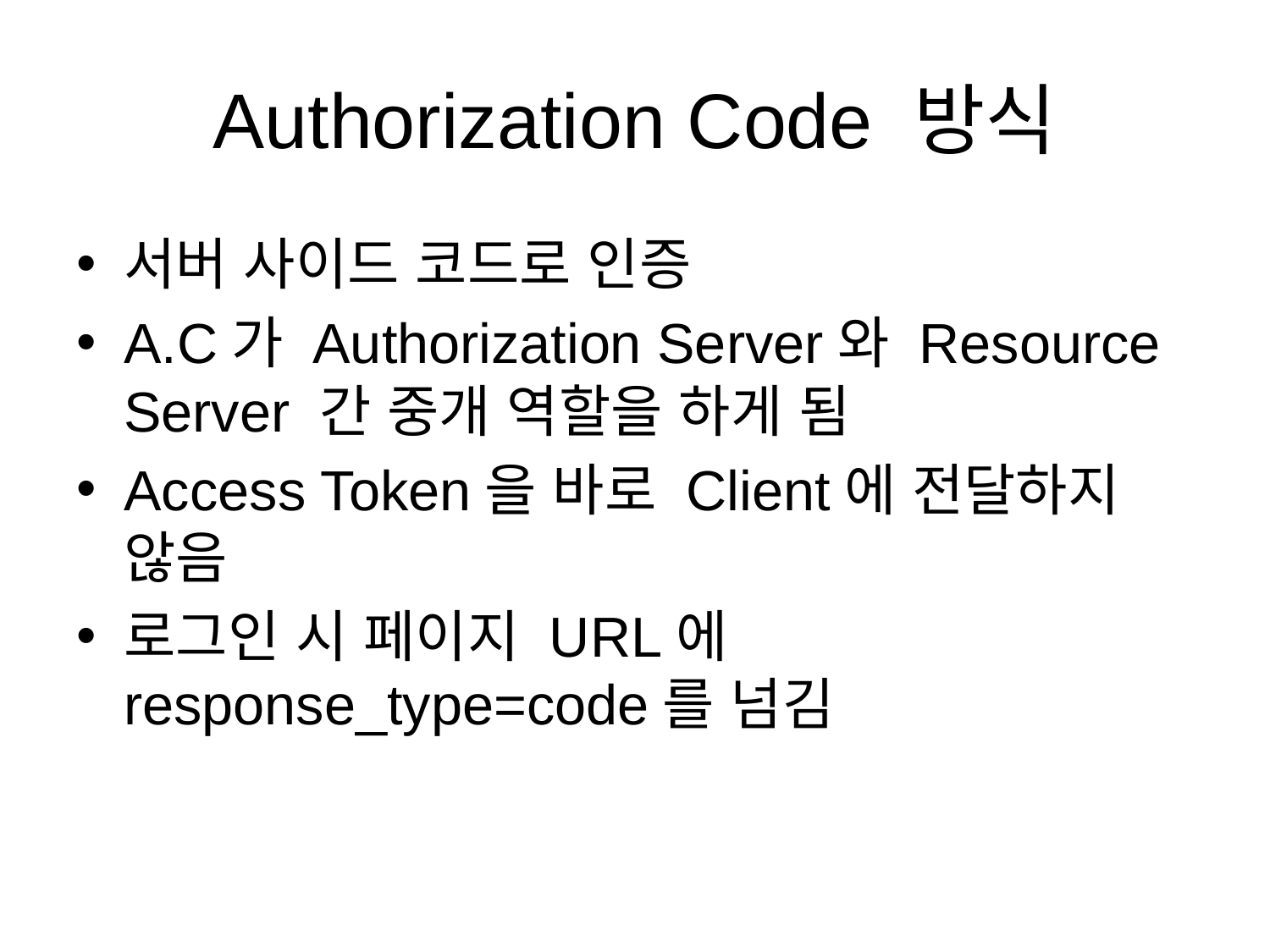

# Authorization Code 방식
서버 사이드 코드로 인증
A.C가 Authorization Server와 Resource Server 간 중개 역할을 하게 됨
Access Token을 바로 Client에 전달하지 않음
로그인 시 페이지 URL에 response_type=code를 넘김